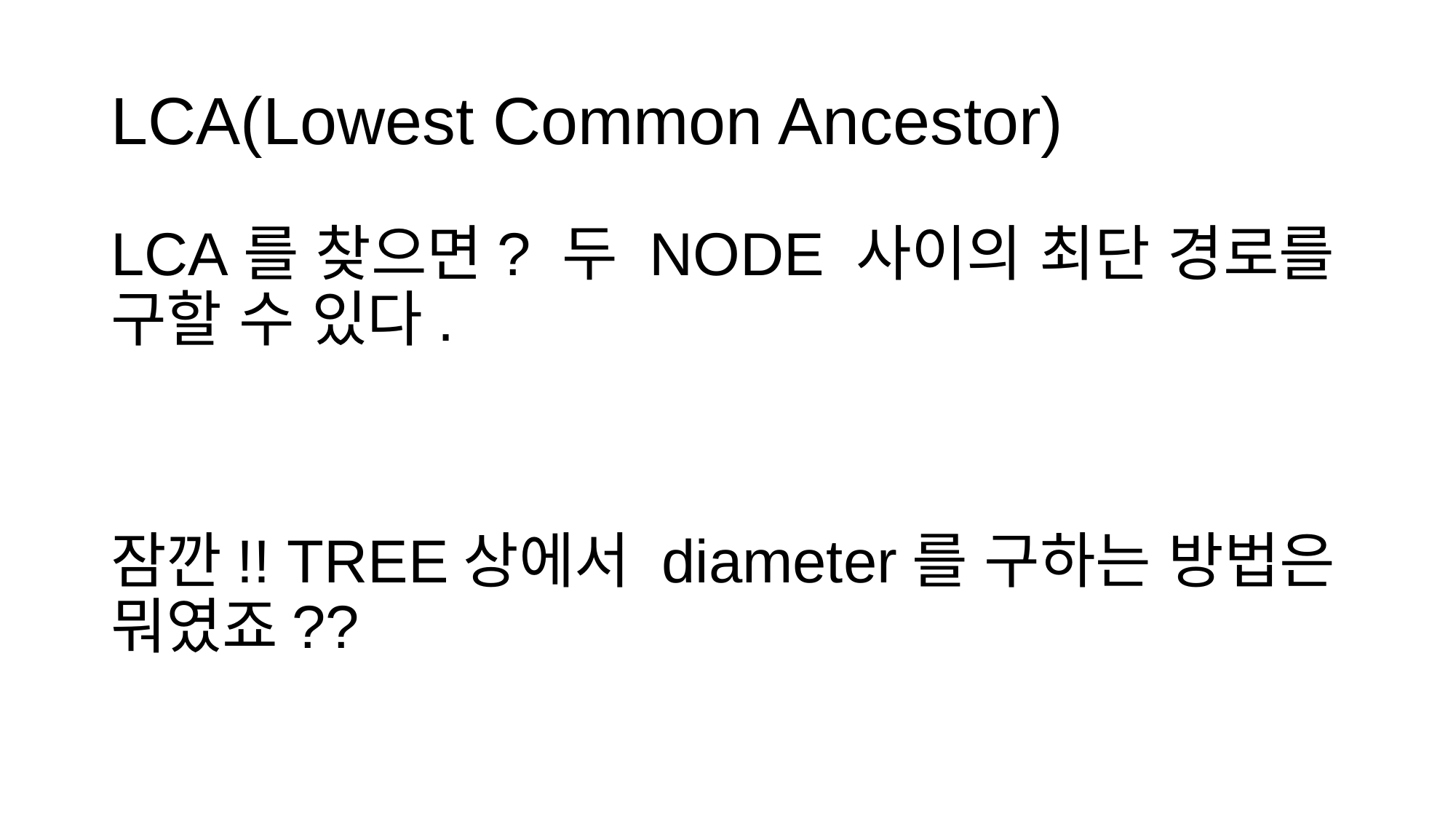

# LCA(Lowest Common Ancestor)
LCA를 찾으면? 두 NODE 사이의 최단 경로를 구할 수 있다.

잠깐!! TREE상에서 diameter를 구하는 방법은 뭐였죠??